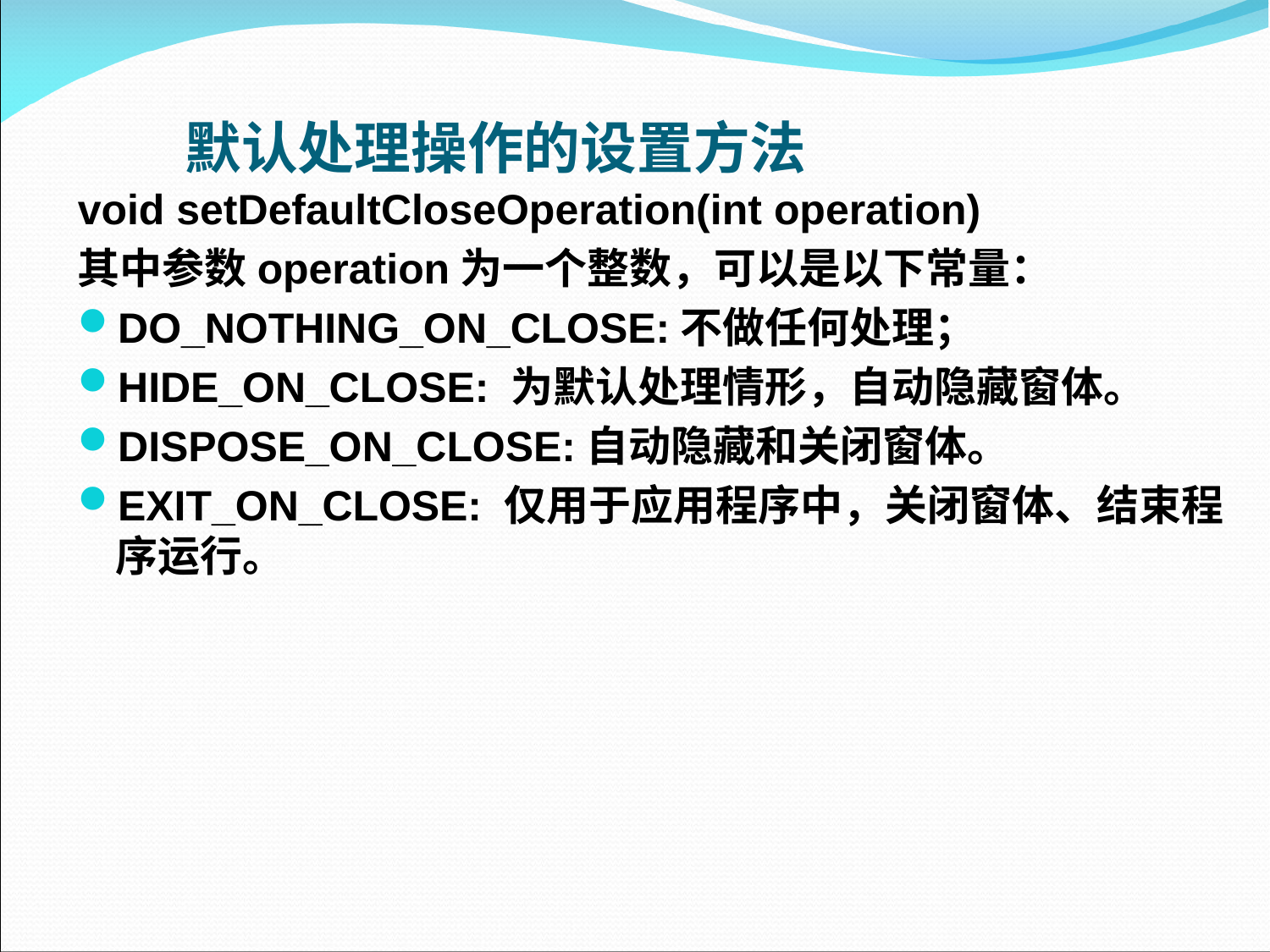

# 默认处理操作的设置方法
void setDefaultCloseOperation(int operation)
其中参数operation为一个整数，可以是以下常量：
DO_NOTHING_ON_CLOSE:不做任何处理；
HIDE_ON_CLOSE: 为默认处理情形，自动隐藏窗体。
DISPOSE_ON_CLOSE:自动隐藏和关闭窗体。
EXIT_ON_CLOSE: 仅用于应用程序中，关闭窗体、结束程序运行。